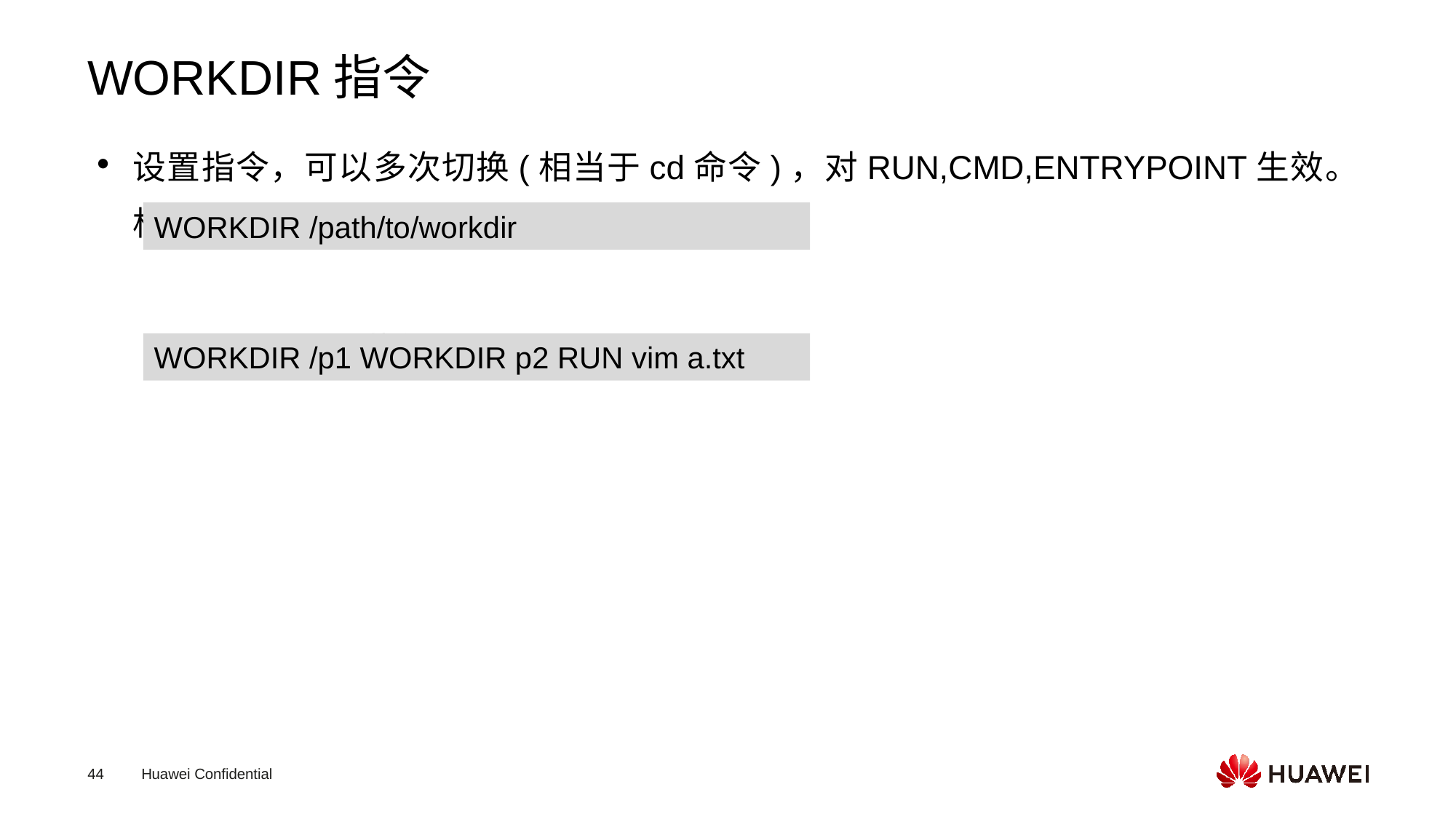

# WORKDIR指令
设置指令，可以多次切换(相当于cd命令)，对RUN,CMD,ENTRYPOINT生效。格式:

# 在/p1/p2下执行vim a.txt;

WORKDIR /path/to/workdir
WORKDIR /p1 WORKDIR p2 RUN vim a.txt